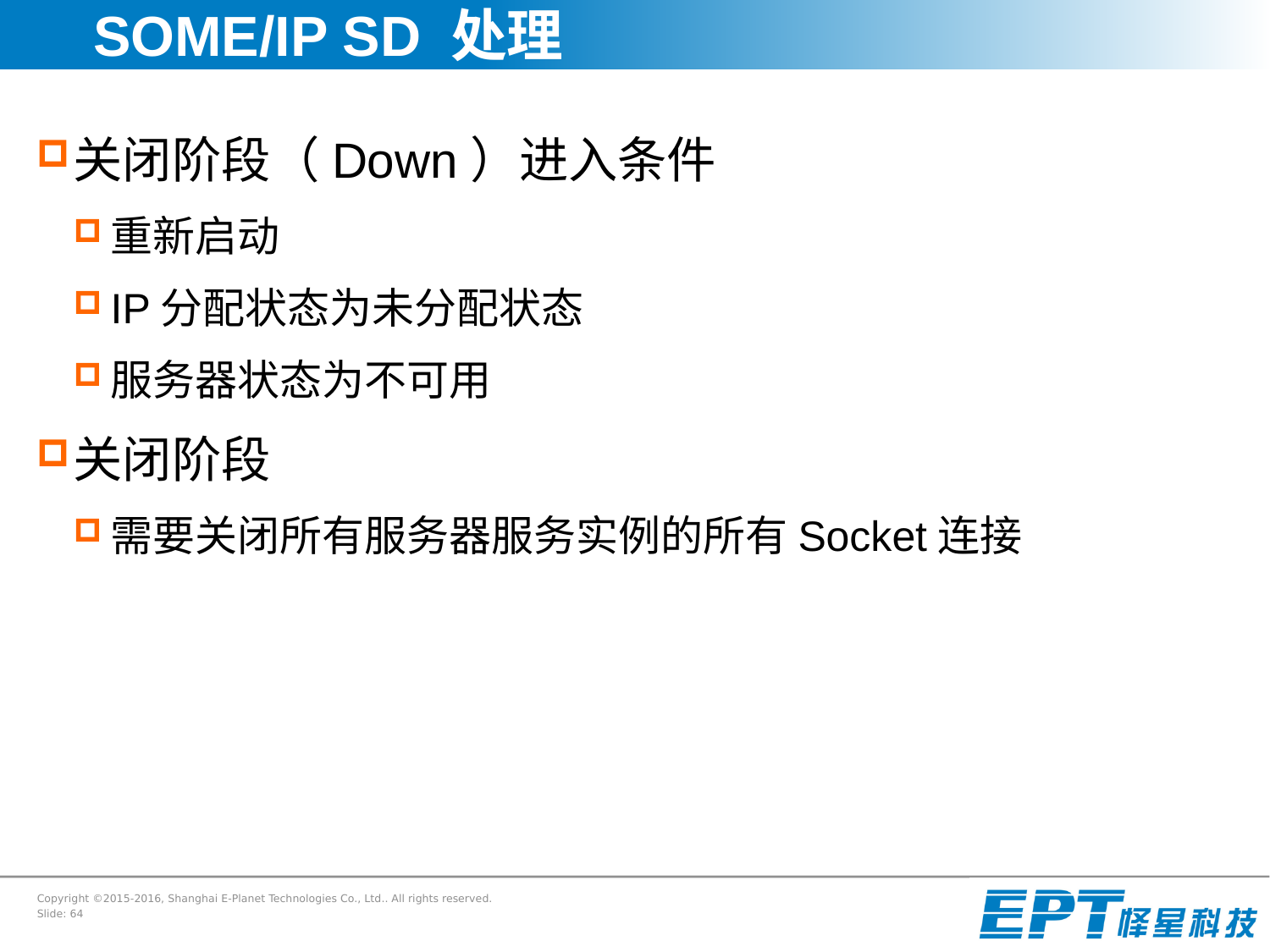

# SOME/IP SD 处理
关闭阶段（Down）进入条件
重新启动
IP分配状态为未分配状态
服务器状态为不可用
关闭阶段
需要关闭所有服务器服务实例的所有Socket连接